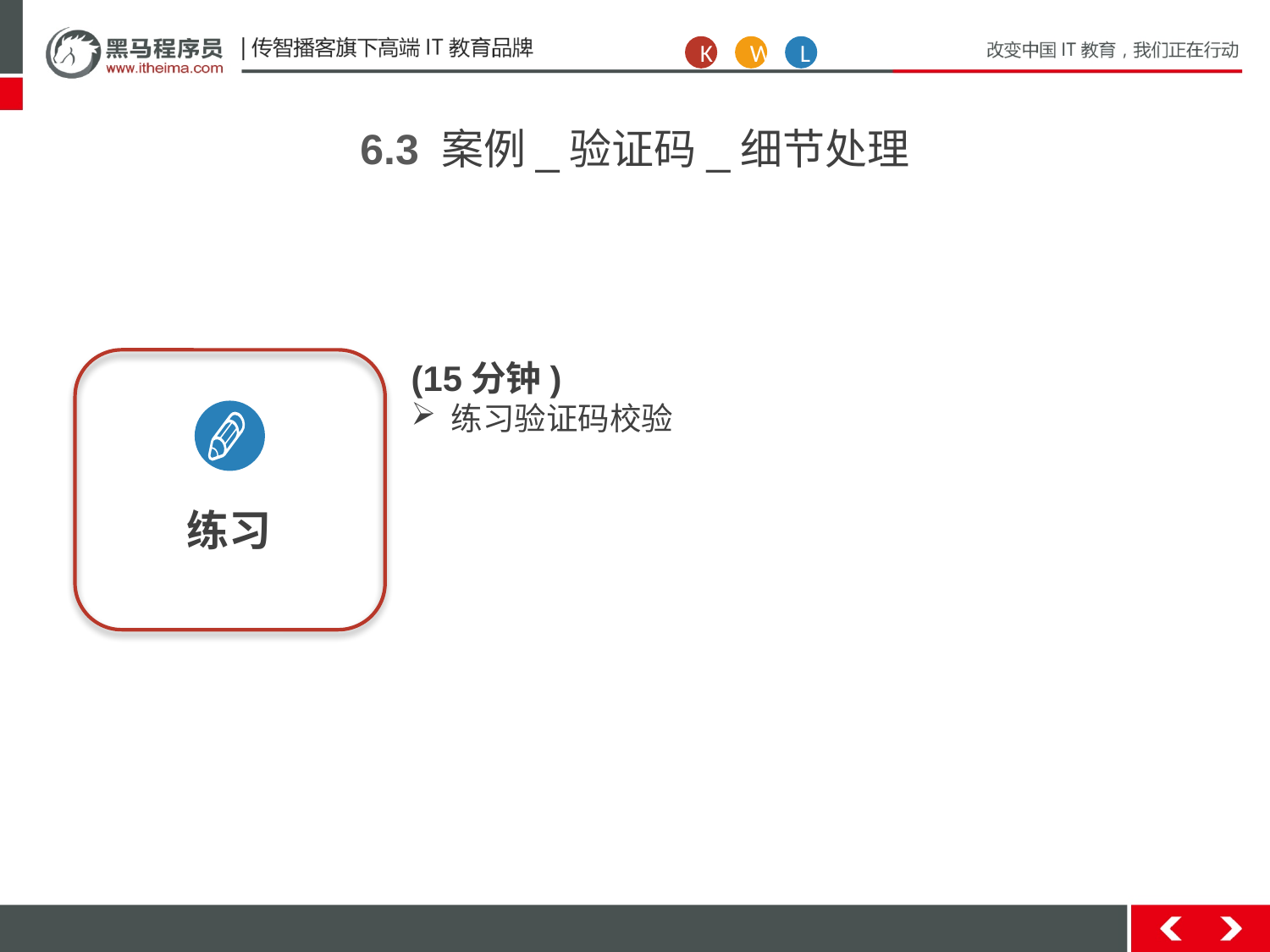

K
W
L
6.3 案例_验证码_细节处理

练习
(15分钟)
练习验证码校验